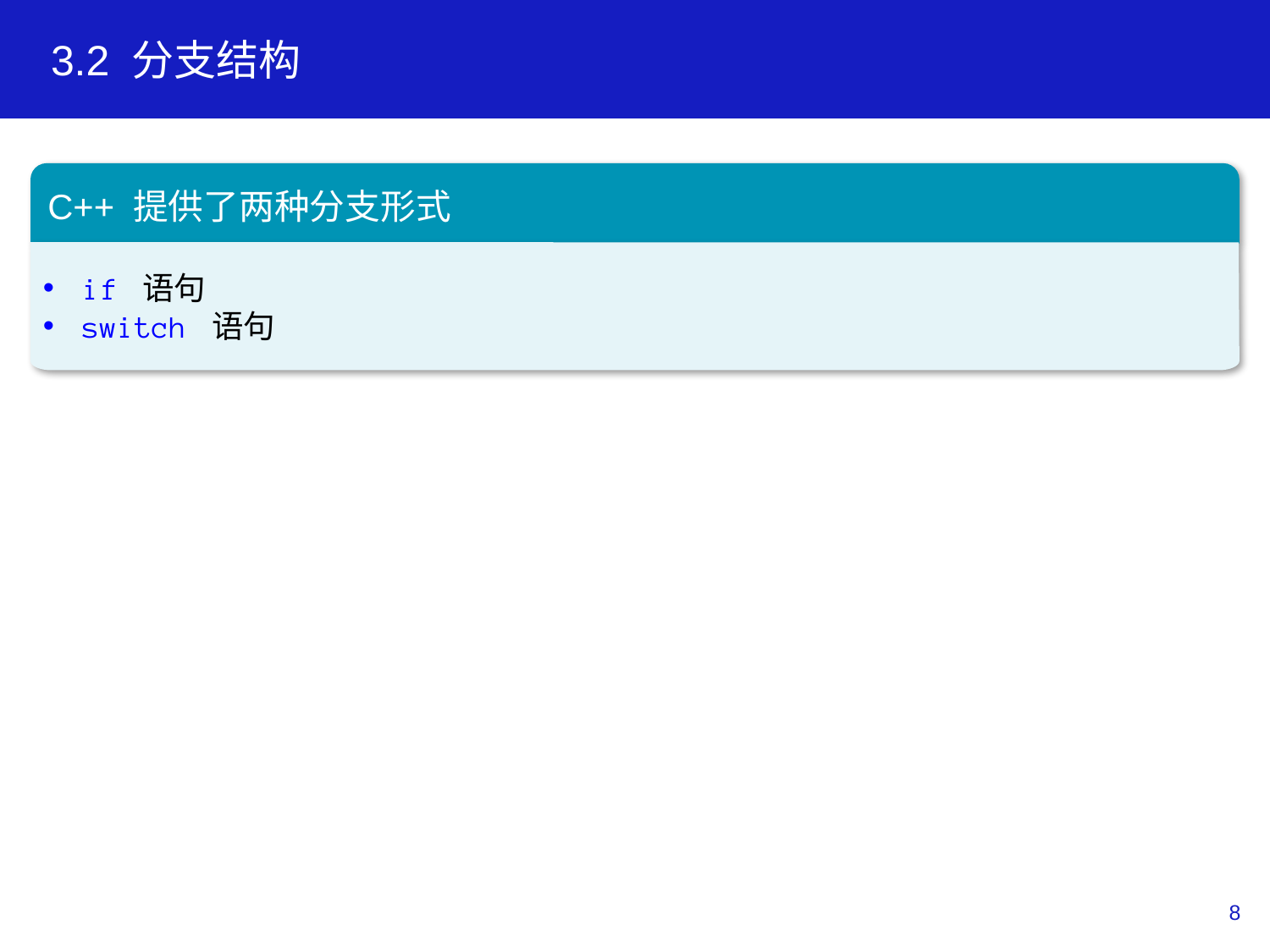

# 3.2 分支结构
C++ 提供了两种分支形式
if 语句
switch 语句
8